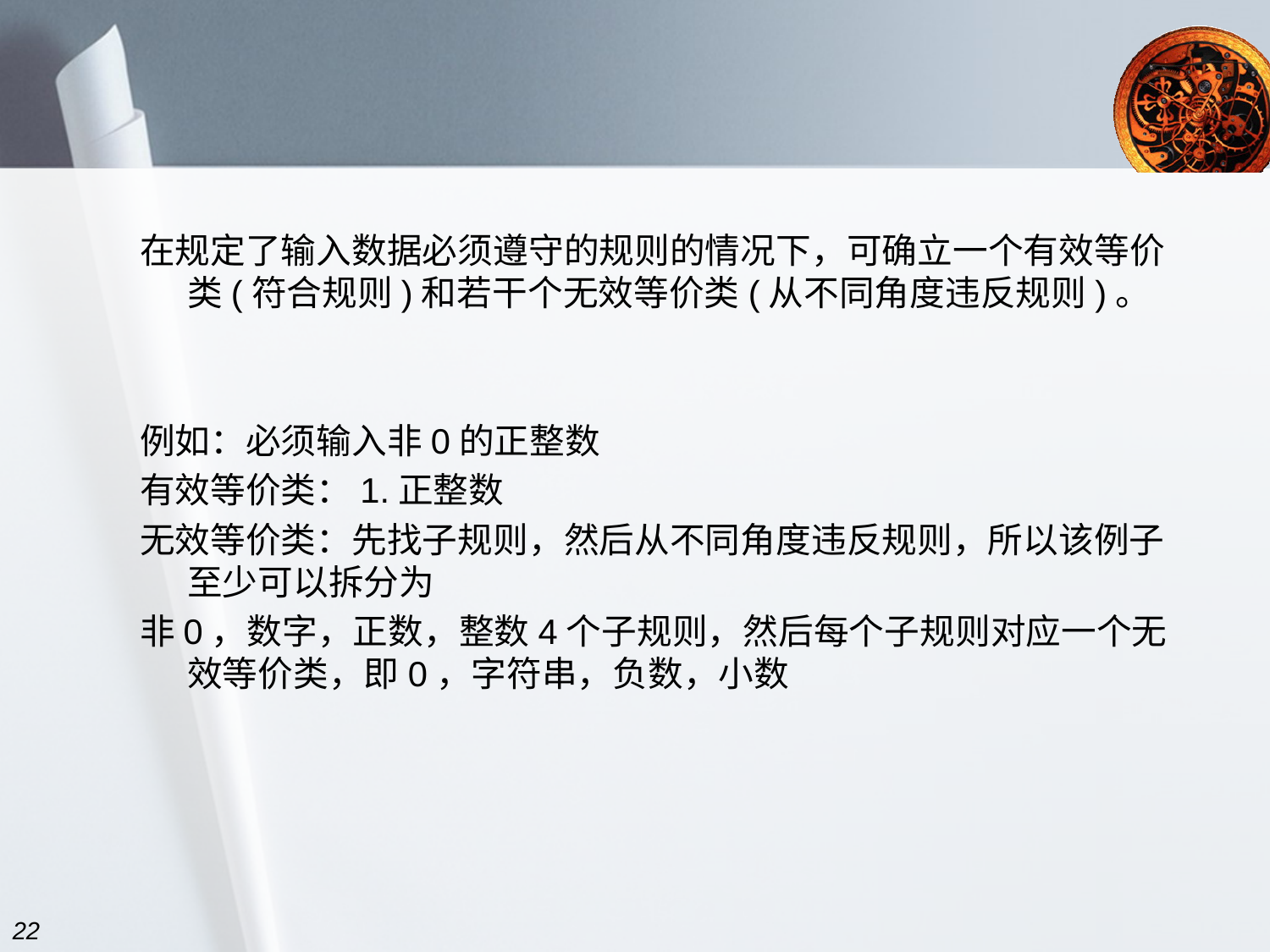

#
在规定了输入数据必须遵守的规则的情况下，可确立一个有效等价类(符合规则)和若干个无效等价类(从不同角度违反规则)。

例如：必须输入非0的正整数
有效等价类：1.正整数
无效等价类：先找子规则，然后从不同角度违反规则，所以该例子至少可以拆分为
非0，数字，正数，整数4个子规则，然后每个子规则对应一个无效等价类，即0，字符串，负数，小数

22